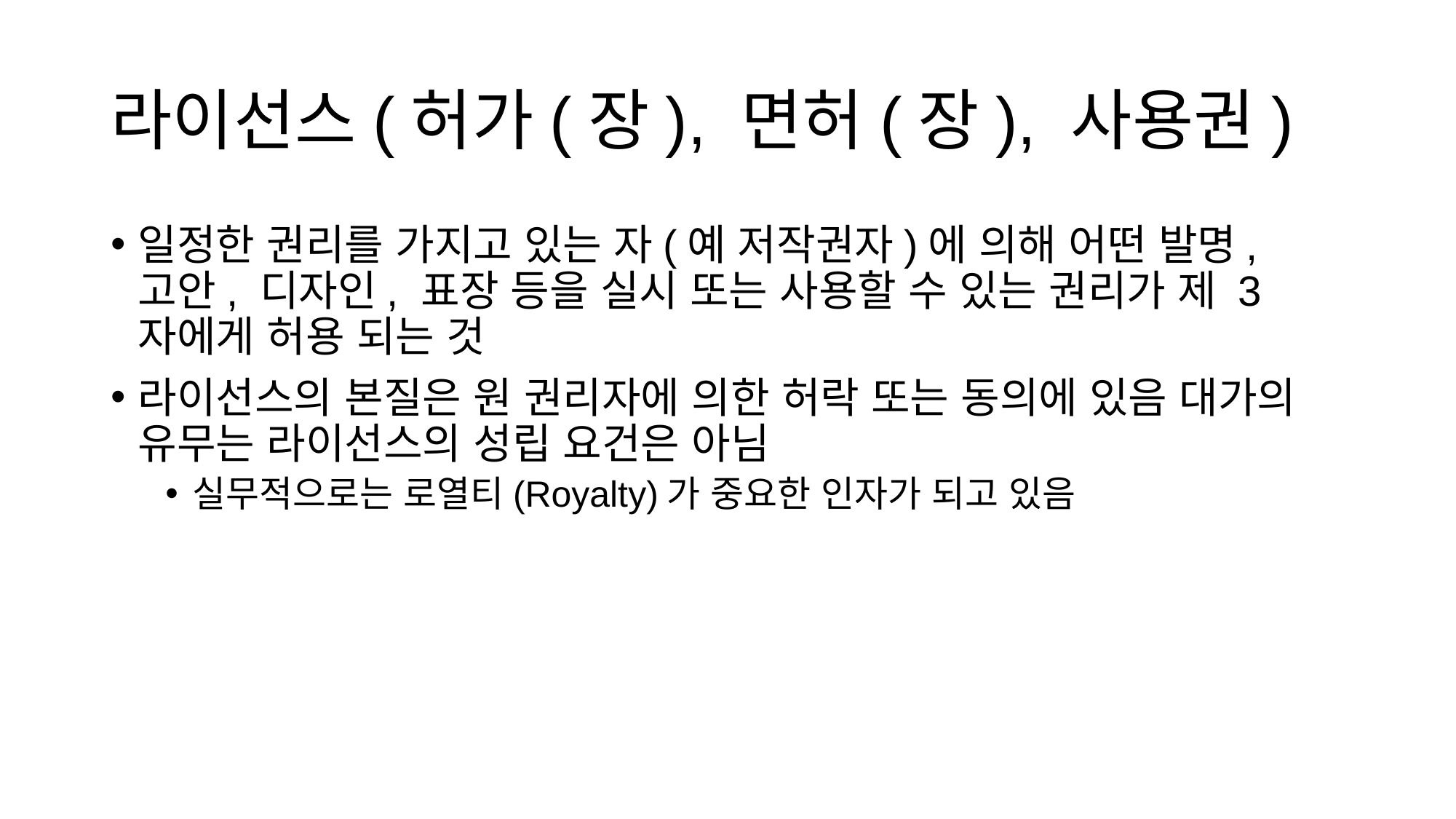

# 라이선스(허가(장), 면허(장), 사용권)
일정한 권리를 가지고 있는 자(예 저작권자)에 의해 어떤 발명, 고안, 디자인, 표장 등을 실시 또는 사용할 수 있는 권리가 제 3자에게 허용 되는 것
라이선스의 본질은 원 권리자에 의한 허락 또는 동의에 있음 대가의 유무는 라이선스의 성립 요건은 아님
실무적으로는 로열티(Royalty)가 중요한 인자가 되고 있음